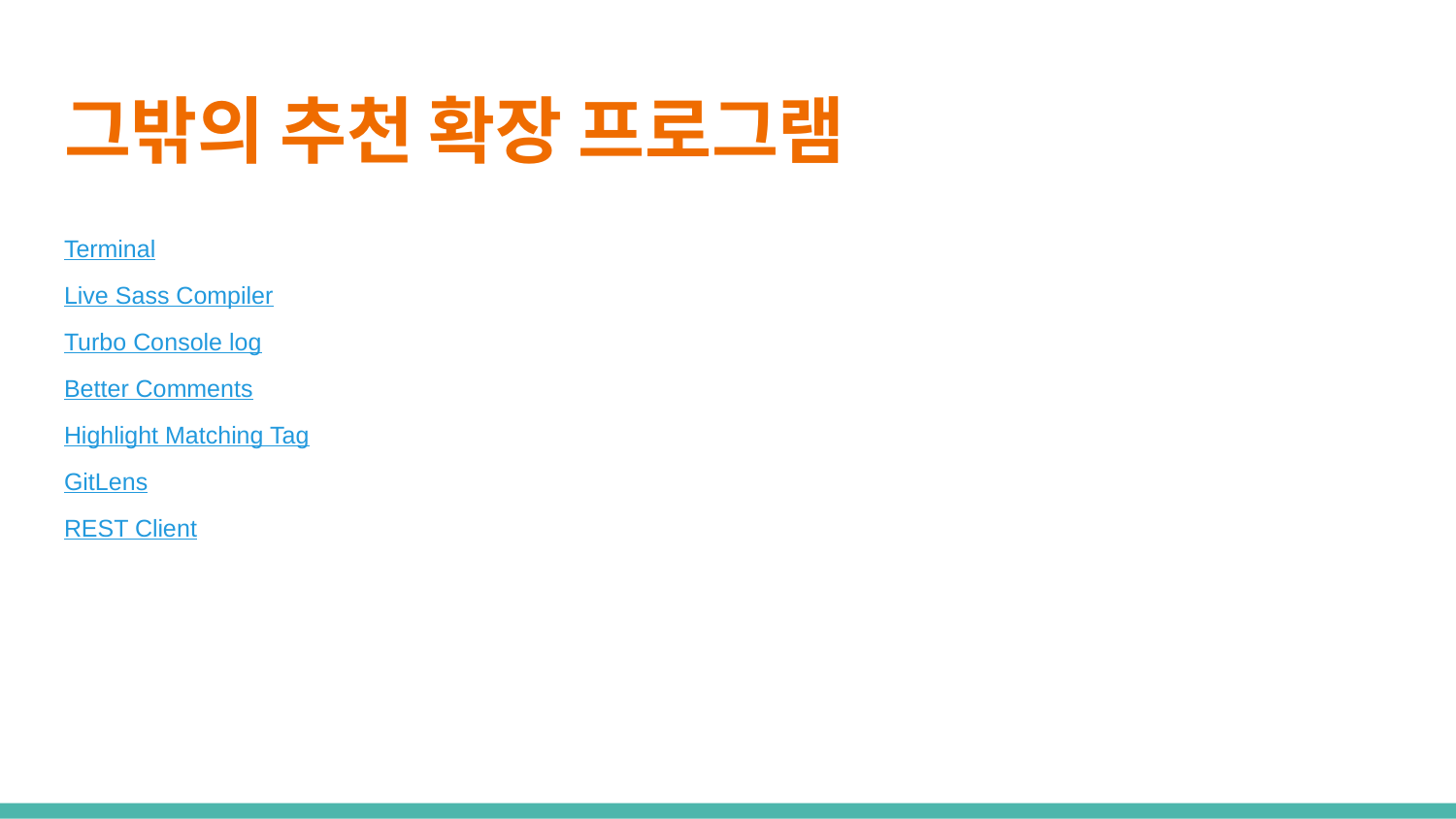

# 그밖의 추천 확장 프로그램
Terminal
Live Sass Compiler
Turbo Console log
Better Comments
Highlight Matching Tag
GitLens
REST Client